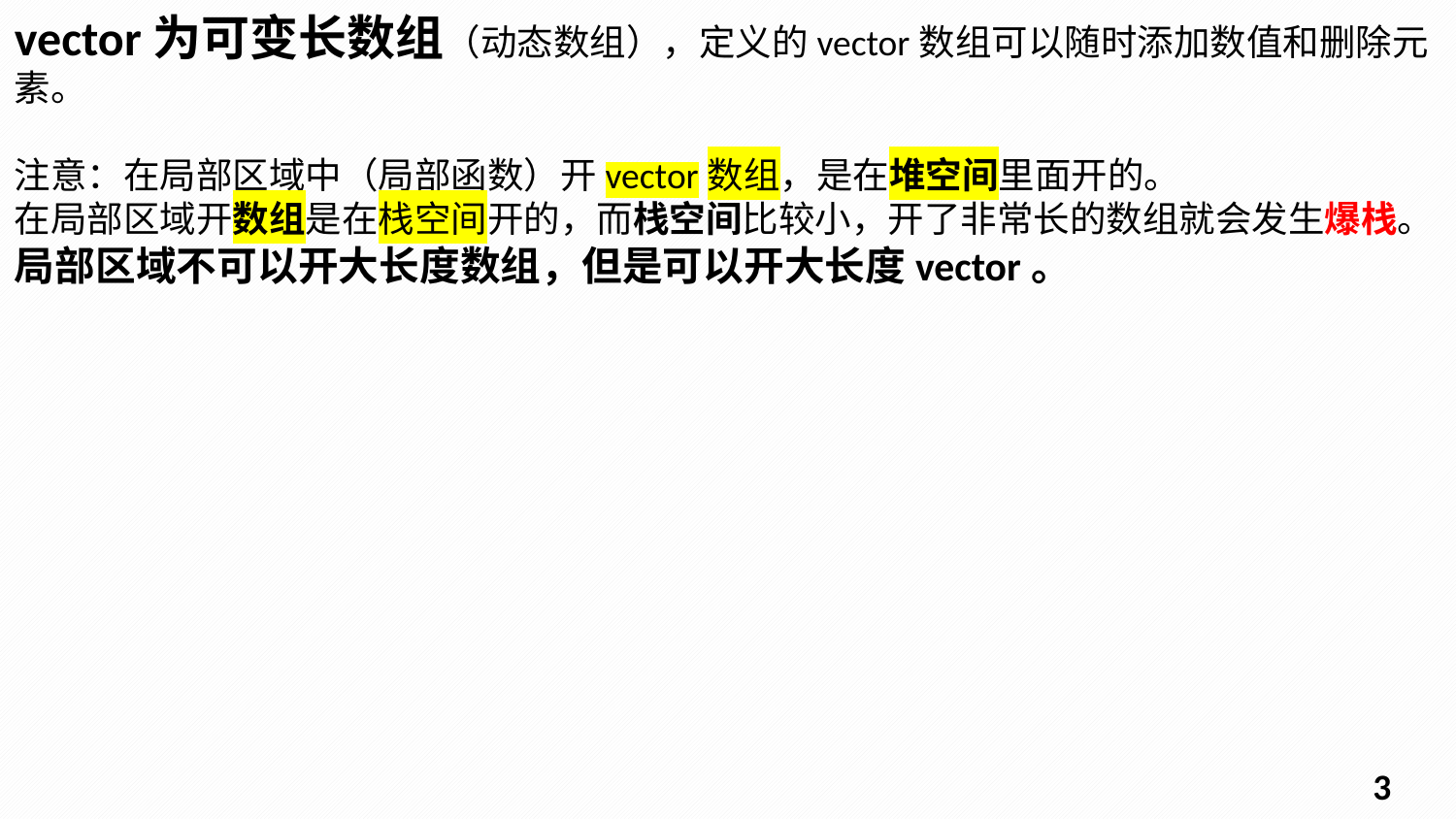

vector为可变长数组（动态数组），定义的vector数组可以随时添加数值和删除元素。

注意：在局部区域中（局部函数）开vector数组，是在堆空间里面开的。
在局部区域开数组是在栈空间开的，而栈空间比较小，开了非常长的数组就会发生爆栈。
局部区域不可以开大长度数组，但是可以开大长度vector。
3